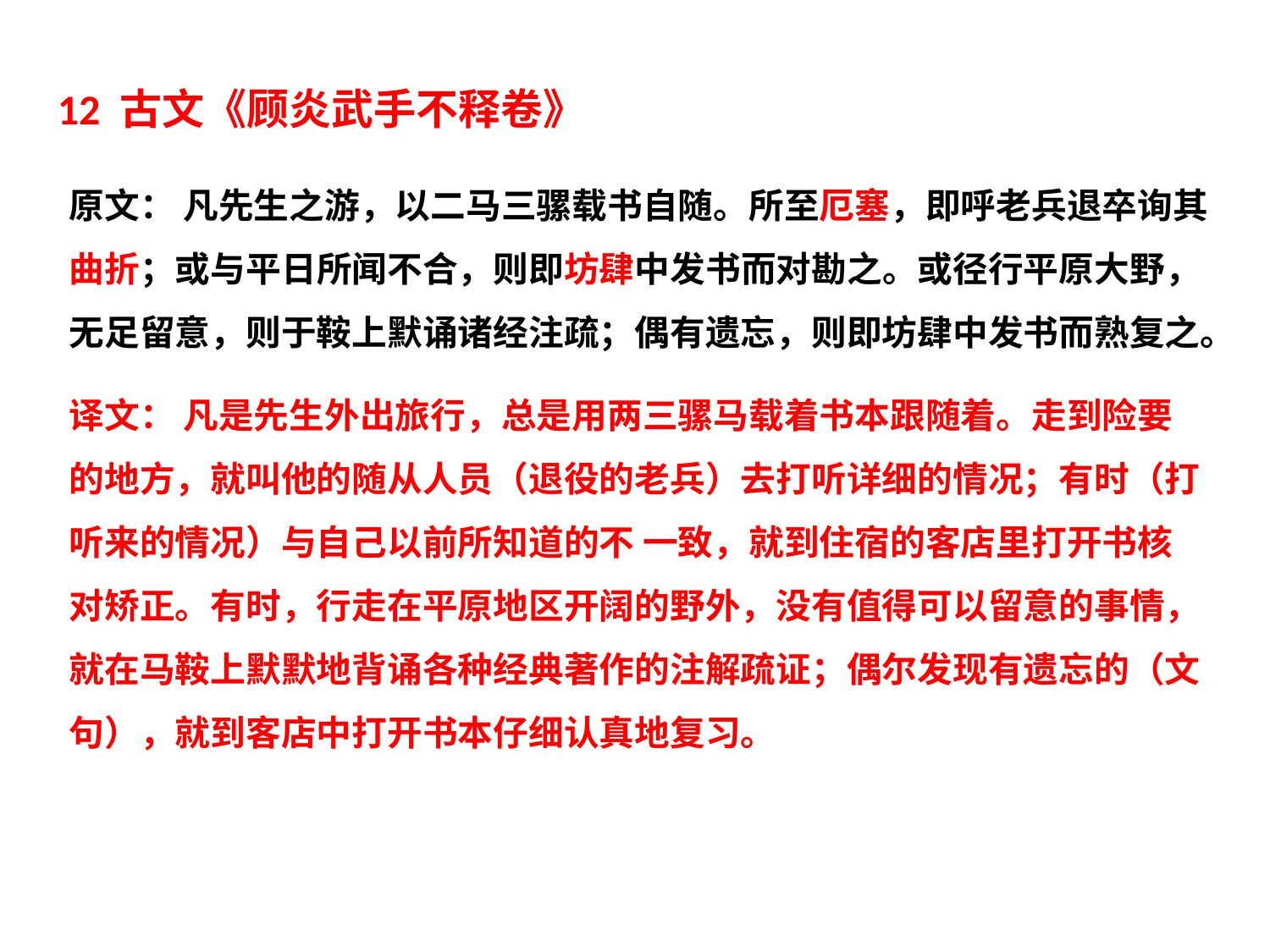

12 古文《顾炎武手不释卷》
原文： 凡先生之游，以二马三骡载书自随。所至厄塞，即呼老兵退卒询其曲折；或与平日所闻不合，则即坊肆中发书而对勘之。或径行平原大野，无足留意，则于鞍上默诵诸经注疏；偶有遗忘，则即坊肆中发书而熟复之。
译文： 凡是先生外出旅行，总是用两三骡马载着书本跟随着。走到险要的地方，就叫他的随从人员（退役的老兵）去打听详细的情况；有时（打听来的情况）与自己以前所知道的不 一致，就到住宿的客店里打开书核对矫正。有时，行走在平原地区开阔的野外，没有值得可以留意的事情，就在马鞍上默默地背诵各种经典著作的注解疏证；偶尔发现有遗忘的（文句），就到客店中打开书本仔细认真地复习。